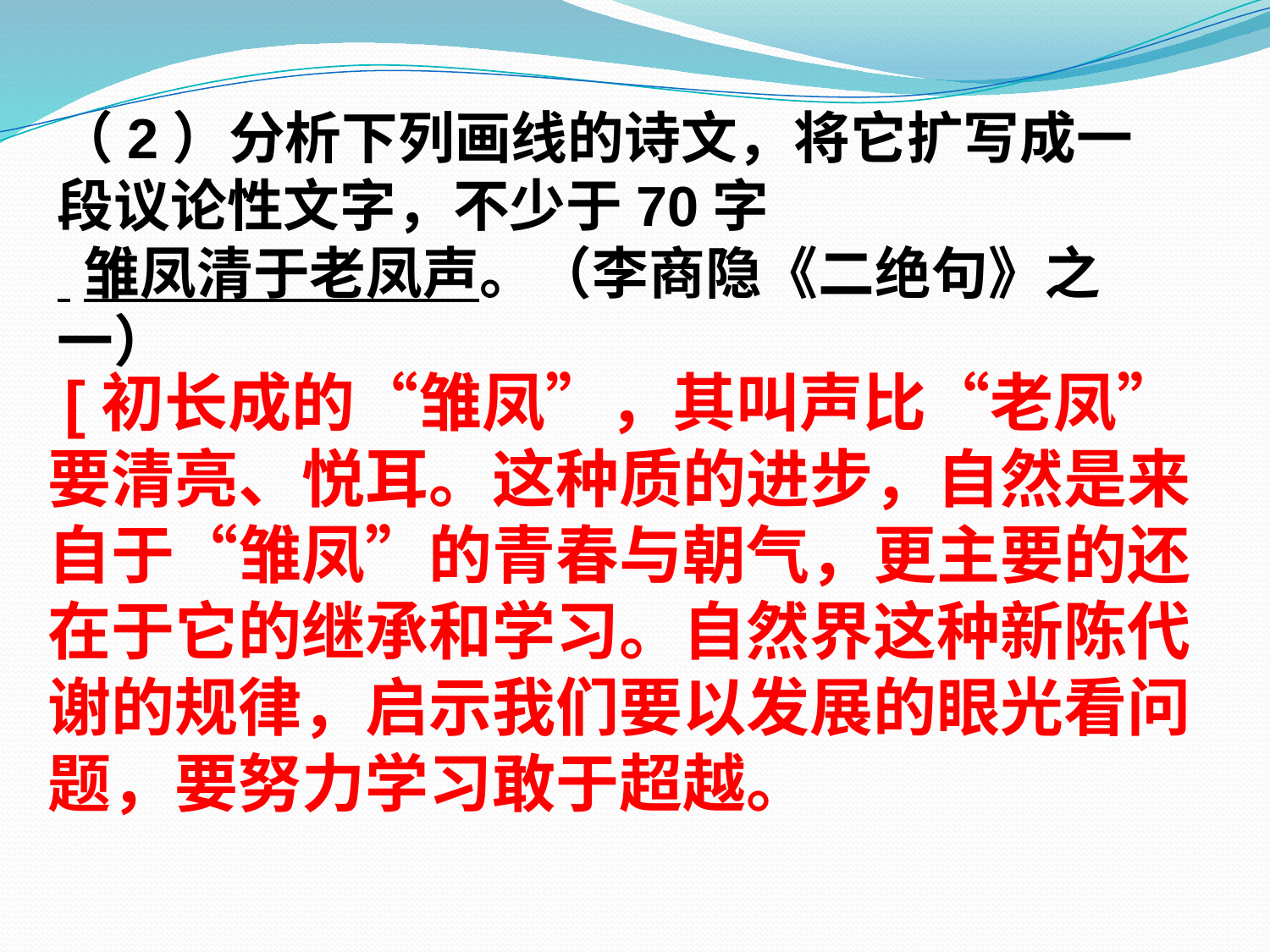

（2）分析下列画线的诗文，将它扩写成一段议论性文字，不少于70字
 雏凤清于老凤声。（李商隐《二绝句》之一）

 [初长成的“雏凤”，其叫声比“老凤”要清亮、悦耳。这种质的进步，自然是来自于“雏凤”的青春与朝气，更主要的还在于它的继承和学习。自然界这种新陈代谢的规律，启示我们要以发展的眼光看问题，要努力学习敢于超越。